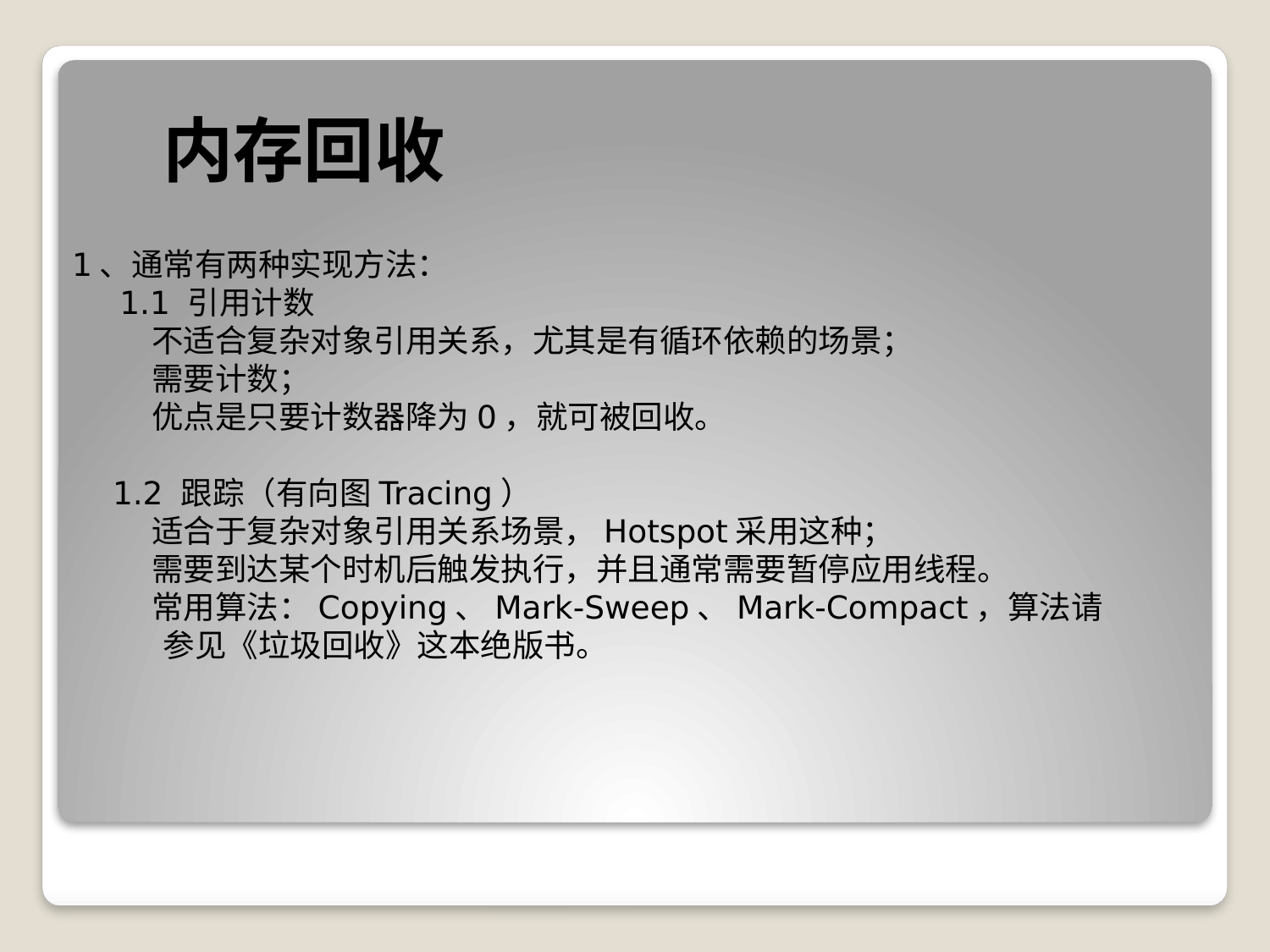

内存回收
1、通常有两种实现方法：
1.1 引用计数
          不适合复杂对象引用关系，尤其是有循环依赖的场景；
          需要计数；
          优点是只要计数器降为0，就可被回收。

    1.2 跟踪（有向图Tracing）
          适合于复杂对象引用关系场景，Hotspot采用这种；
          需要到达某个时机后触发执行，并且通常需要暂停应用线程。
          常用算法：Copying、Mark-Sweep、Mark-Compact，算法请
      参见《垃圾回收》这本绝版书。